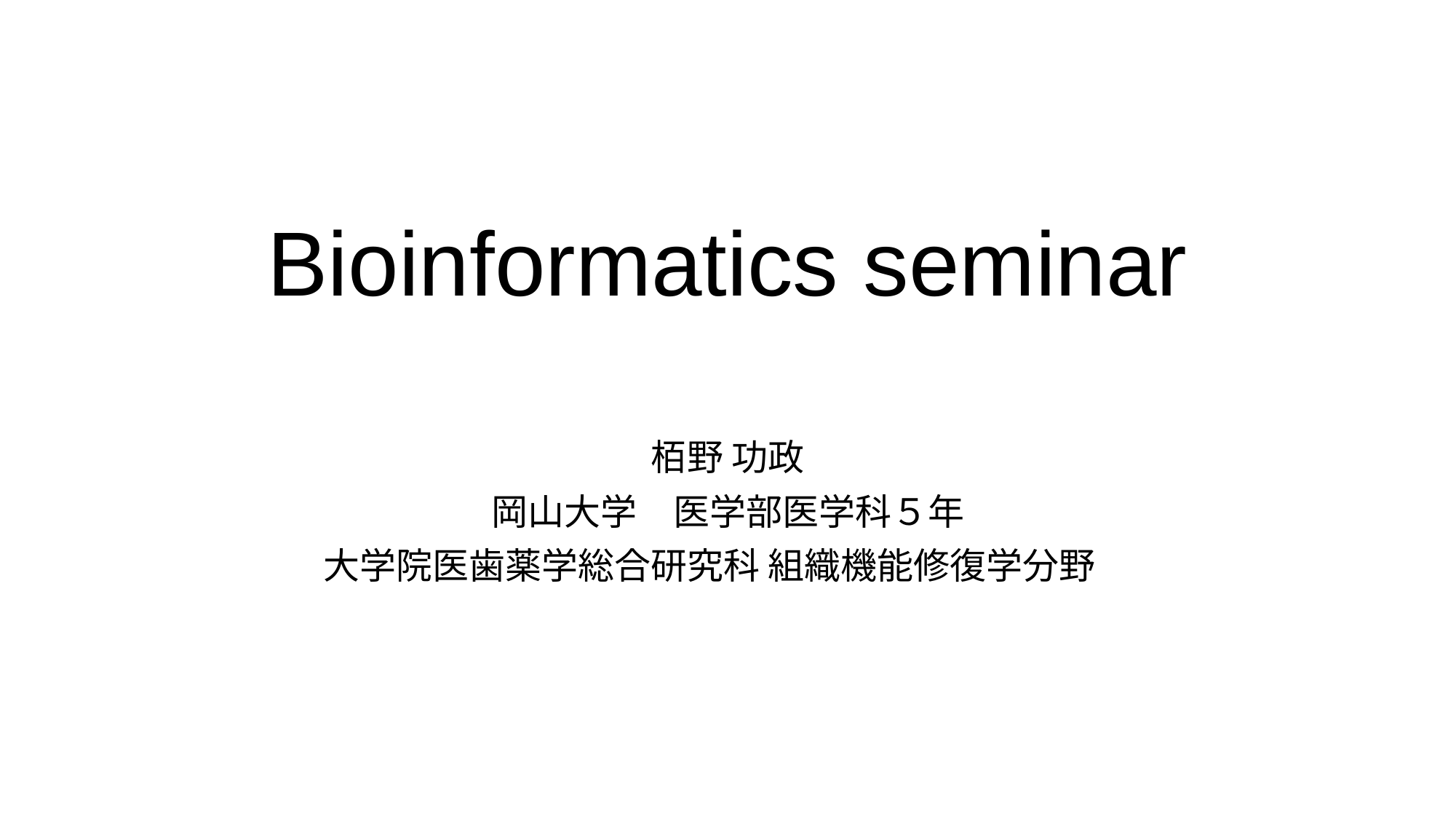

# Bioinformatics seminar
栢野 功政
岡山大学　医学部医学科５年
大学院医歯薬学総合研究科 組織機能修復学分野